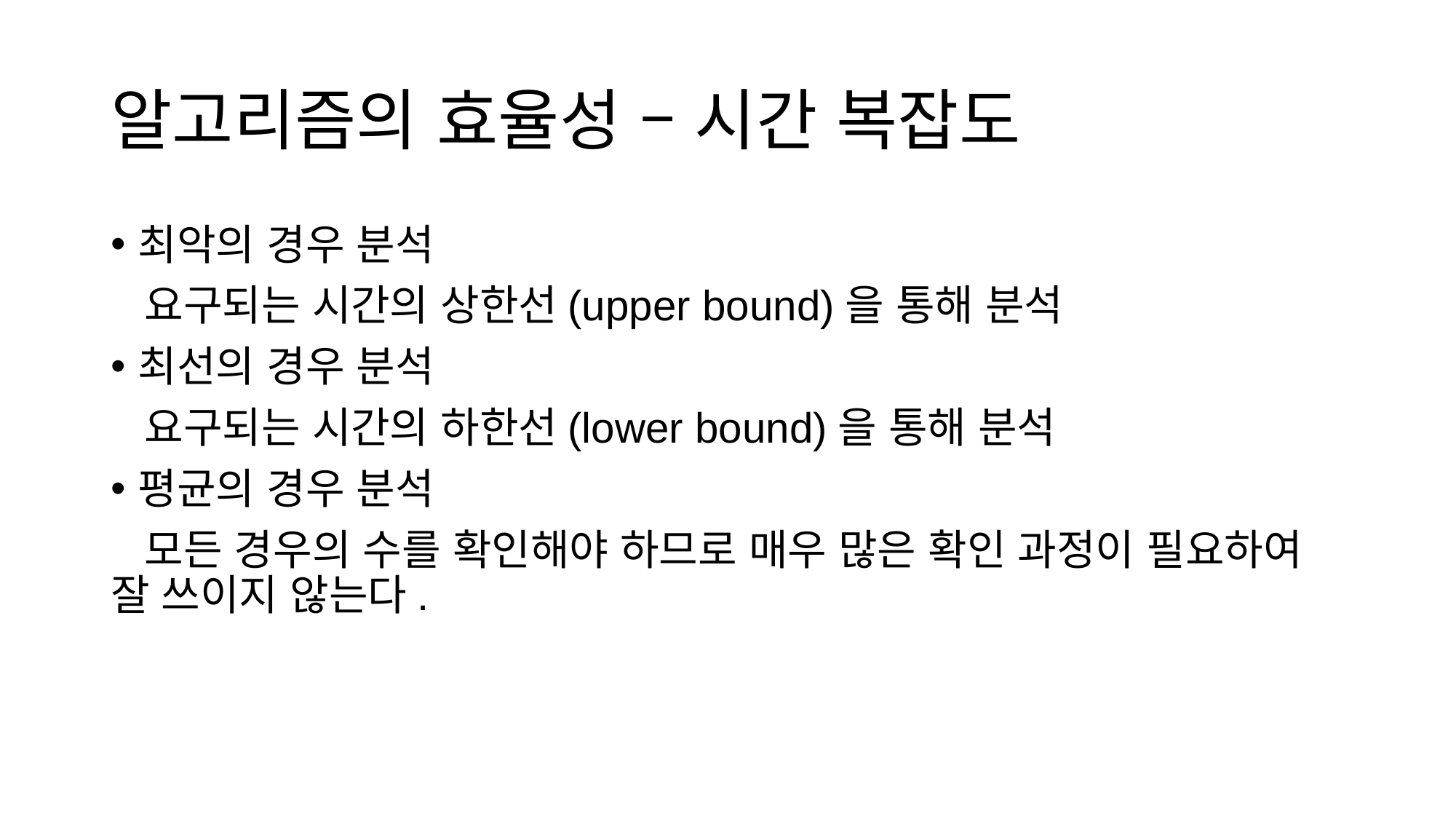

알고리즘의 효율성 – 시간 복잡도
최악의 경우 분석
  요구되는 시간의 상한선(upper bound)을 통해 분석
최선의 경우 분석
  요구되는 시간의 하한선(lower bound)을 통해 분석
평균의 경우 분석
  모든 경우의 수를 확인해야 하므로 매우 많은 확인 과정이 필요하여 잘 쓰이지 않는다.